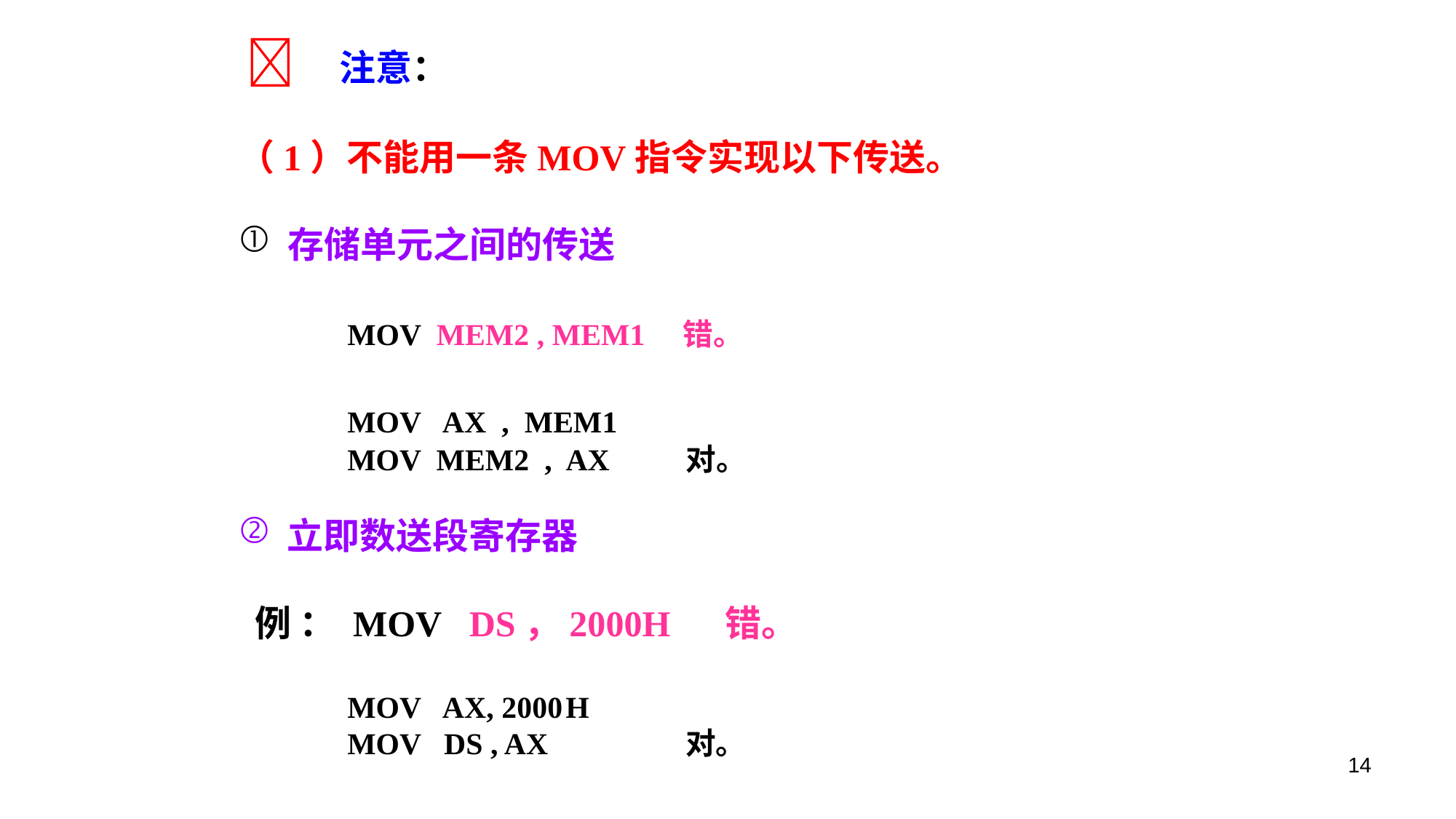

♦   注意：

（1）不能用一条MOV指令实现以下传送。

 存储单元之间的传送

	MOV  MEM2 , MEM1    错。

	MOV   AX  ,  MEM1
	MOV  MEM2  ,  AX         对。

 立即数送段寄存器

 例 ： MOV   DS，2000H     错。

MOV   AX, 2000	H
MOV   DS , AX                 对。
14